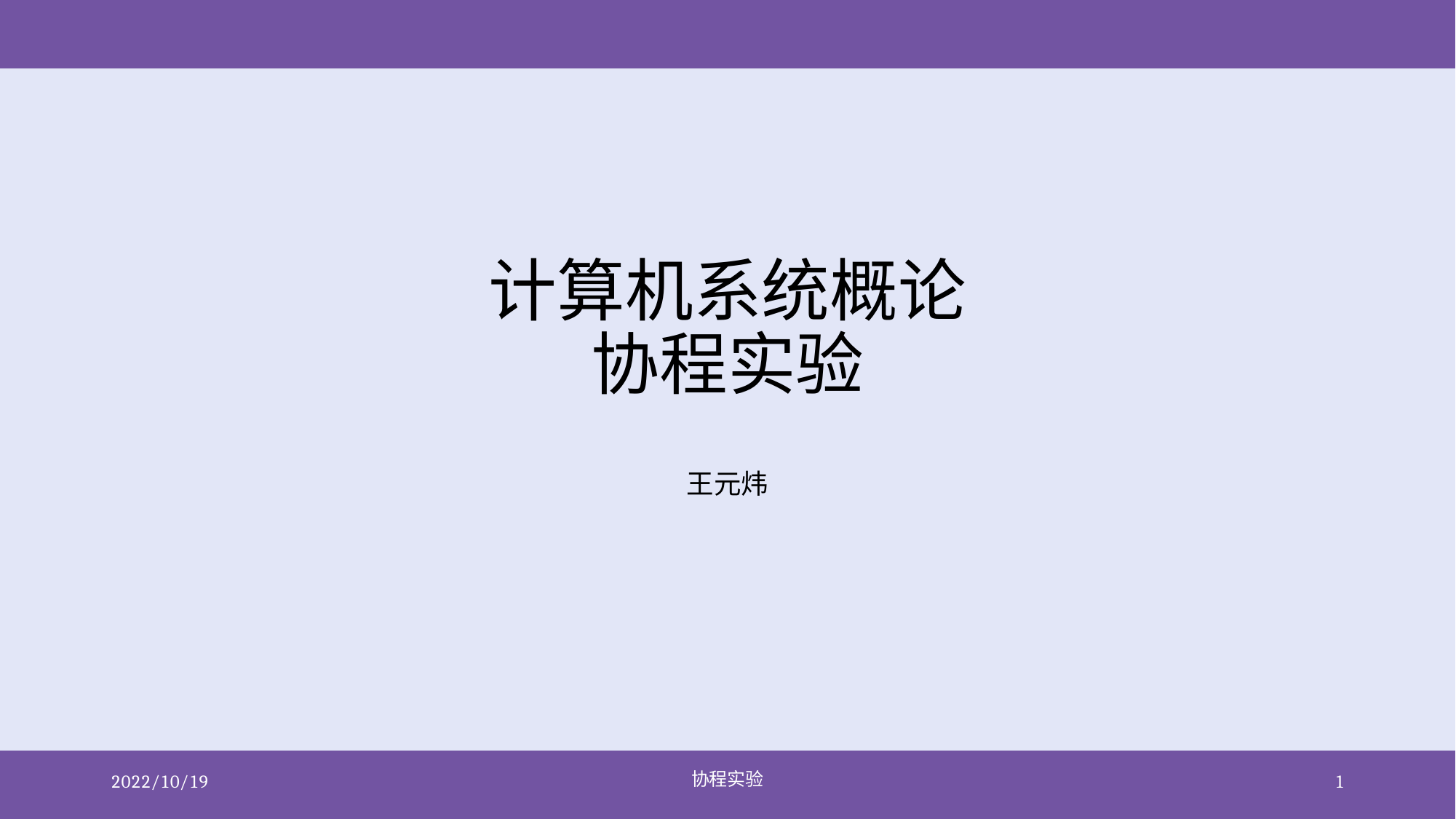

# 计算机系统概论 协程实验
王元炜
2022/10/19
协程实验
1